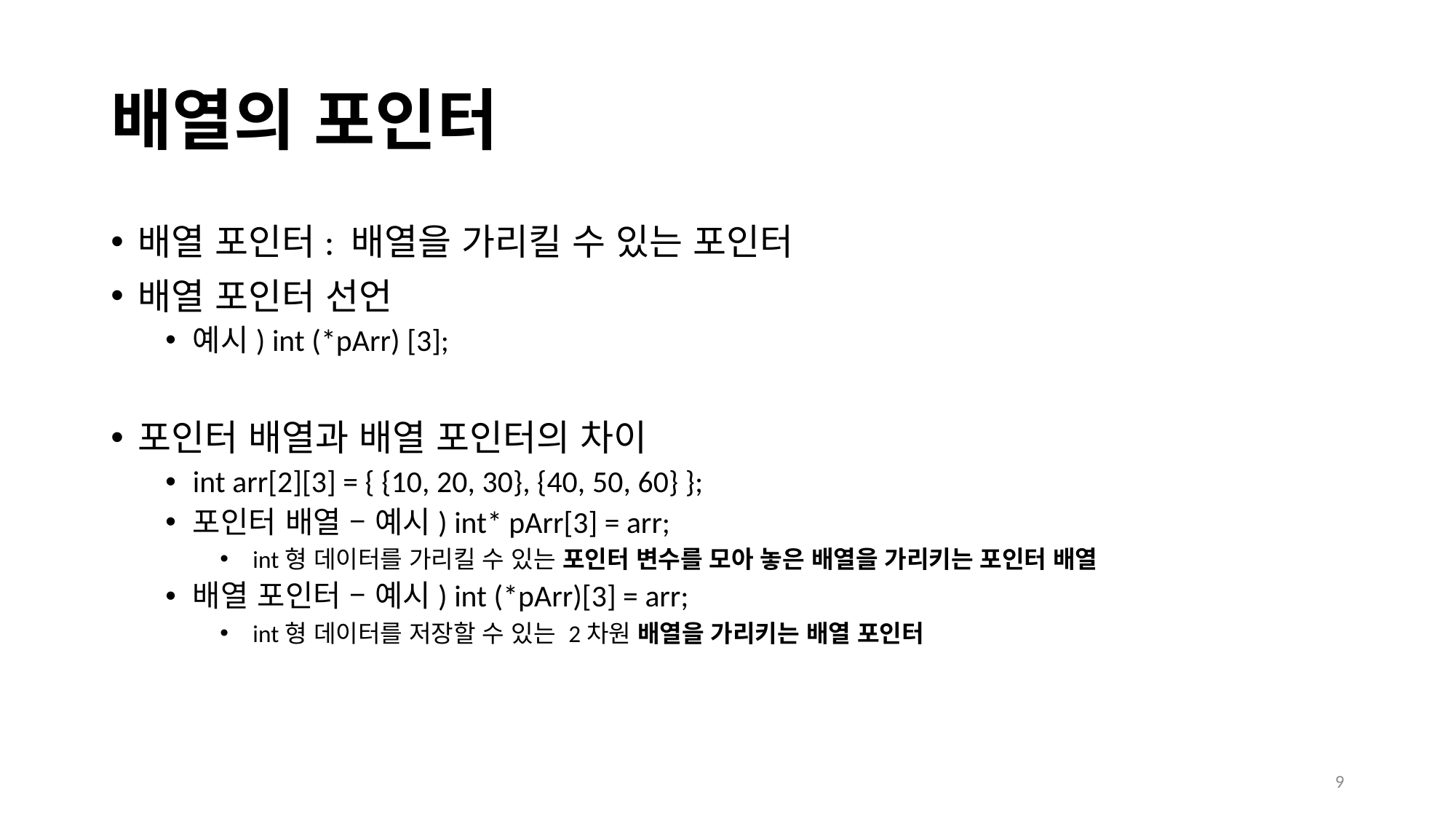

# 배열의 포인터
배열 포인터: 배열을 가리킬 수 있는 포인터
배열 포인터 선언
예시) int (*pArr) [3];

포인터 배열과 배열 포인터의 차이
int arr[2][3] = { {10, 20, 30}, {40, 50, 60} };
포인터 배열 – 예시) int* pArr[3] = arr;
 int형 데이터를 가리킬 수 있는 포인터 변수를 모아 놓은 배열을 가리키는 포인터 배열
배열 포인터 – 예시) int (*pArr)[3] = arr;
 int형 데이터를 저장할 수 있는 2차원 배열을 가리키는 배열 포인터

9